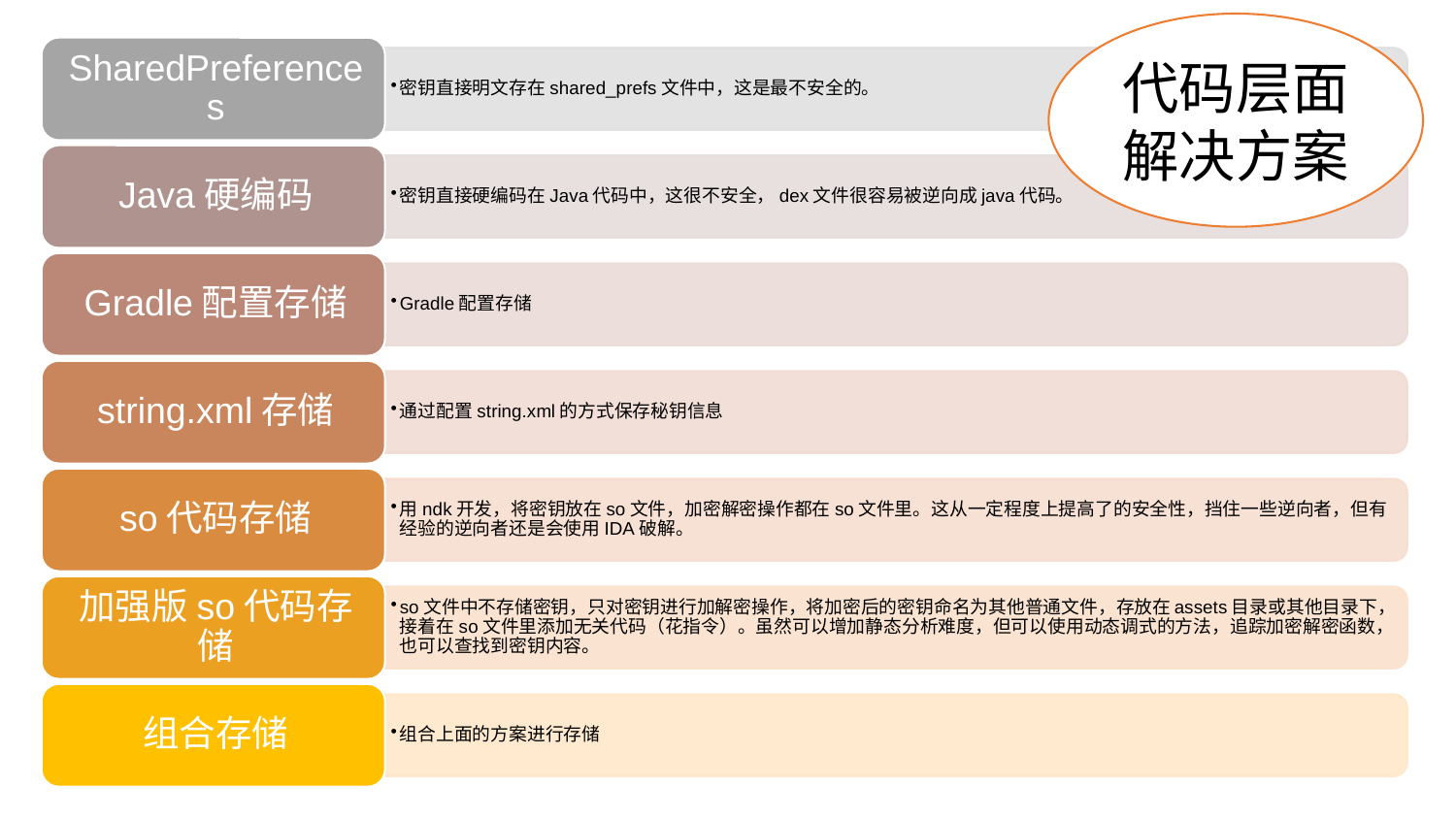

代码层面解决方案
密钥直接明文存在shared_prefs文件中，这是最不安全的。
SharedPreferences
密钥直接硬编码在Java代码中，这很不安全，dex文件很容易被逆向成java代码。
Java硬编码
Gradle配置存储
Gradle配置存储
通过配置string.xml的方式保存秘钥信息
string.xml存储
用ndk开发，将密钥放在so文件，加密解密操作都在so文件里。这从一定程度上提高了的安全性，挡住一些逆向者，但有经验的逆向者还是会使用IDA破解。
so代码存储
so文件中不存储密钥，只对密钥进行加解密操作，将加密后的密钥命名为其他普通文件，存放在assets目录或其他目录下，接着在so文件里添加无关代码（花指令）。虽然可以增加静态分析难度，但可以使用动态调式的方法，追踪加密解密函数，也可以查找到密钥内容。
加强版so代码存储
组合上面的方案进行存储
组合存储